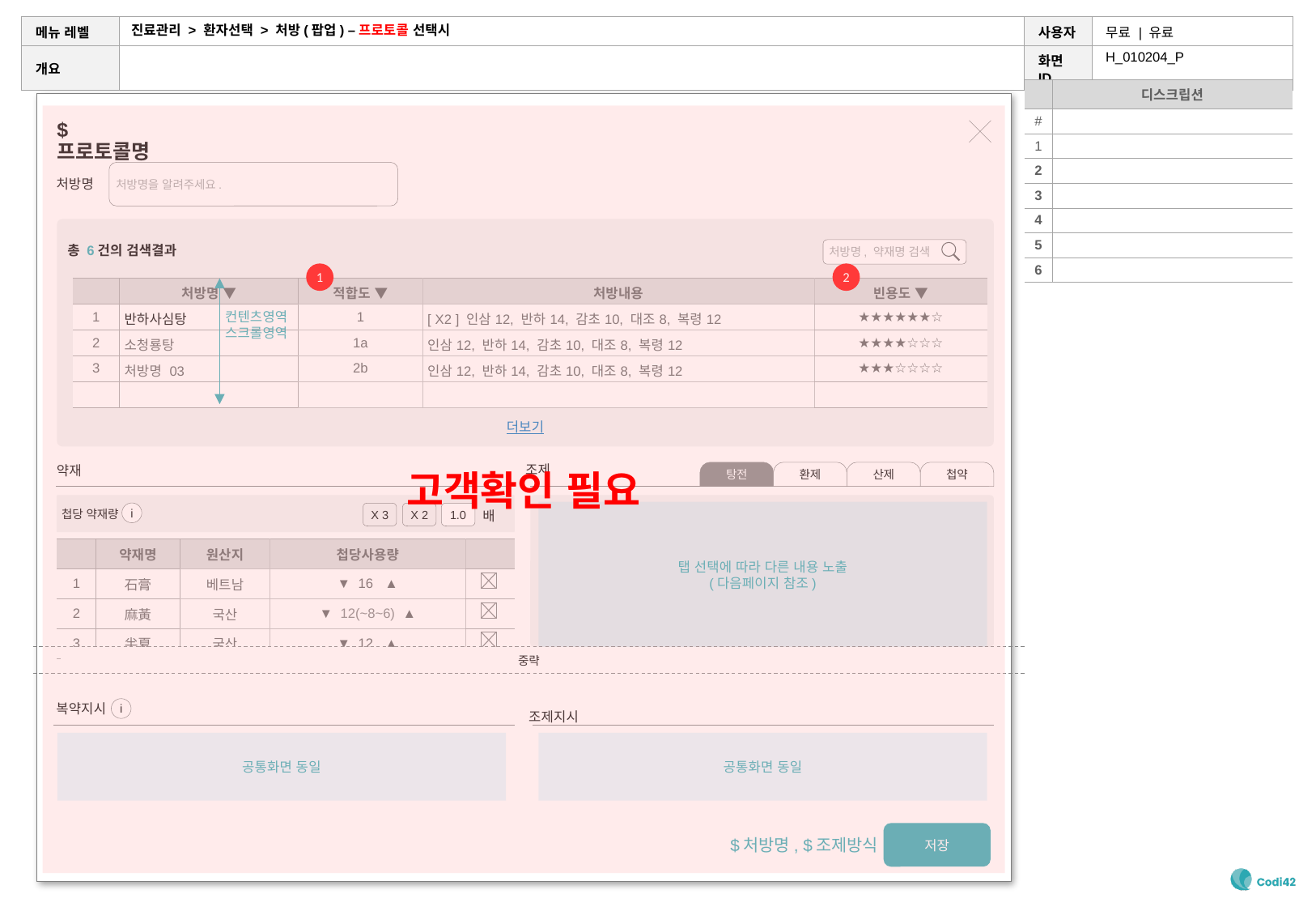

# 진료관리 > 환자선택 > 처방(팝업) –프로토콜 선택시
H_010204_P

|  | 디스크립션 |
| --- | --- |
| # |  |
| 1 |  |
| 2 |  |
| 3 |  |
| 4 |  |
| 5 |  |
| 6 |  |
고객확인 필요
$프로토콜명
처방명을 알려주세요.
처방명

처방명, 약재명 검색

총 6건의 검색결과
1
2
|  | 처방명 ▼ | 적합도 ▼ | 처방내용 | 빈용도 ▼ |
| --- | --- | --- | --- | --- |
| 1 | 반하사심탕 | 1 | [ X2 ] 인삼12, 반하14, 감초10, 대조8, 복령12 | ★★★★★★☆ |
| 2 | 소청룡탕 | 1a | 인삼12, 반하14, 감초10, 대조8, 복령12 | ★★★★☆☆☆ |
| 3 | 처방명 03 | 2b | 인삼12, 반하14, 감초10, 대조8, 복령12 | ★★★☆☆☆☆ |
|  |  |  |  |  |
컨텐츠영역
스크롤영역

더보기
조제
탕전
환제
산제
첩약
약재

첩당 약재량

탭 선택에 따라 다른 내용 노출
(다음페이지 참조)
i
X 3
X 2
1.0
배
|  | 약재명 | 원산지 | 첩당사용량 |  |
| --- | --- | --- | --- | --- |
| 1 | 石膏 | 베트남 | ▼ 16 ▲ |  |
| 2 | 麻黃 | 국산 | ▼ 12(~8~6) ▲ |  |
| 3 | 半夏 | 국산 | ▼ 12 ▲ |  |

중략
i
복약지시
조제지시
공통화면 동일
공통화면 동일
저장
$처방명, $조제방식